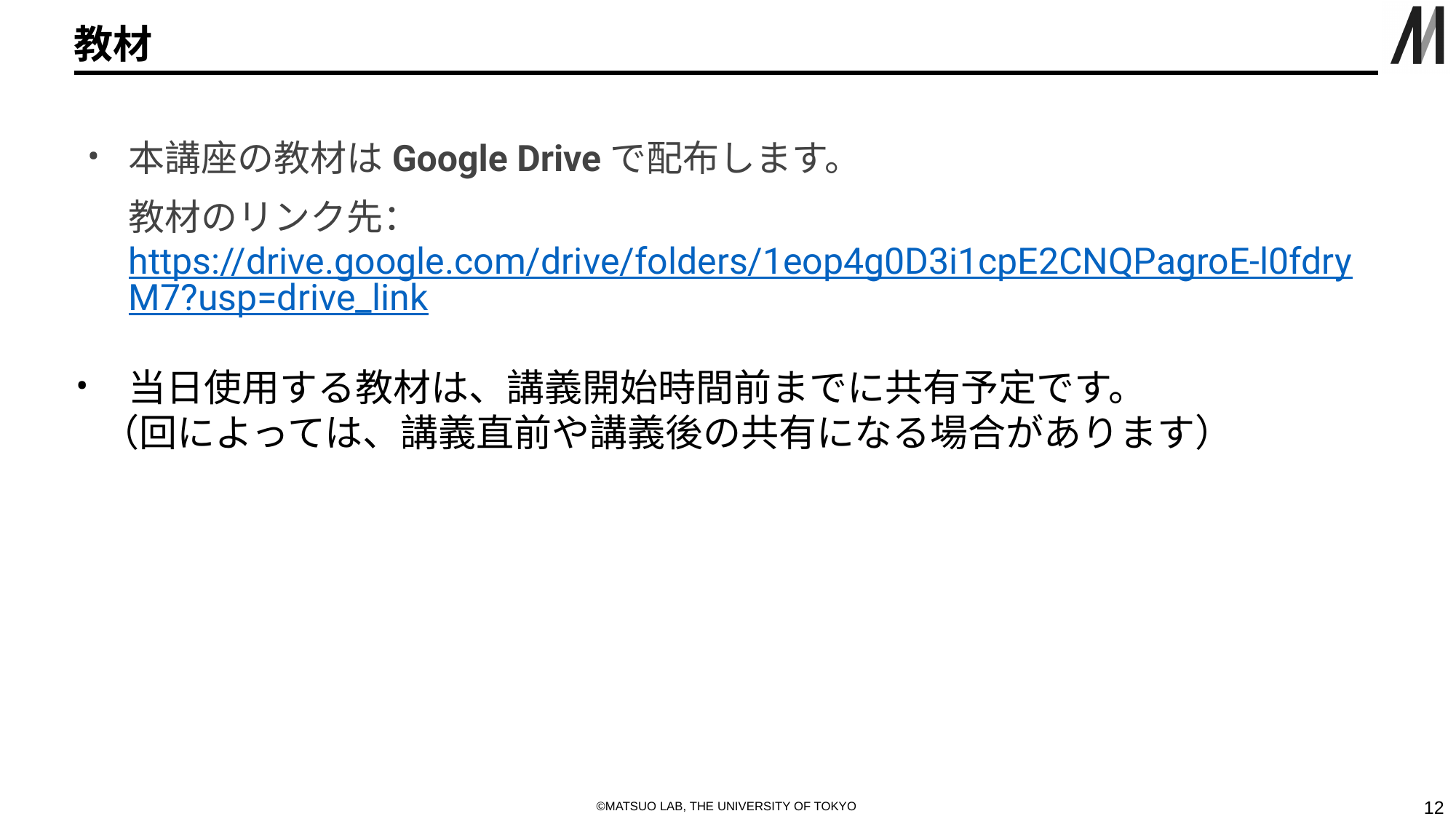

# 教材
本講座の教材はGoogle Driveで配布します。
教材のリンク先：https://drive.google.com/drive/folders/1eop4g0D3i1cpE2CNQPagroE-l0fdryM7?usp=drive_link

当日使用する教材は、講義開始時間前までに共有予定です。
（回によっては、講義直前や講義後の共有になる場合があります）

12